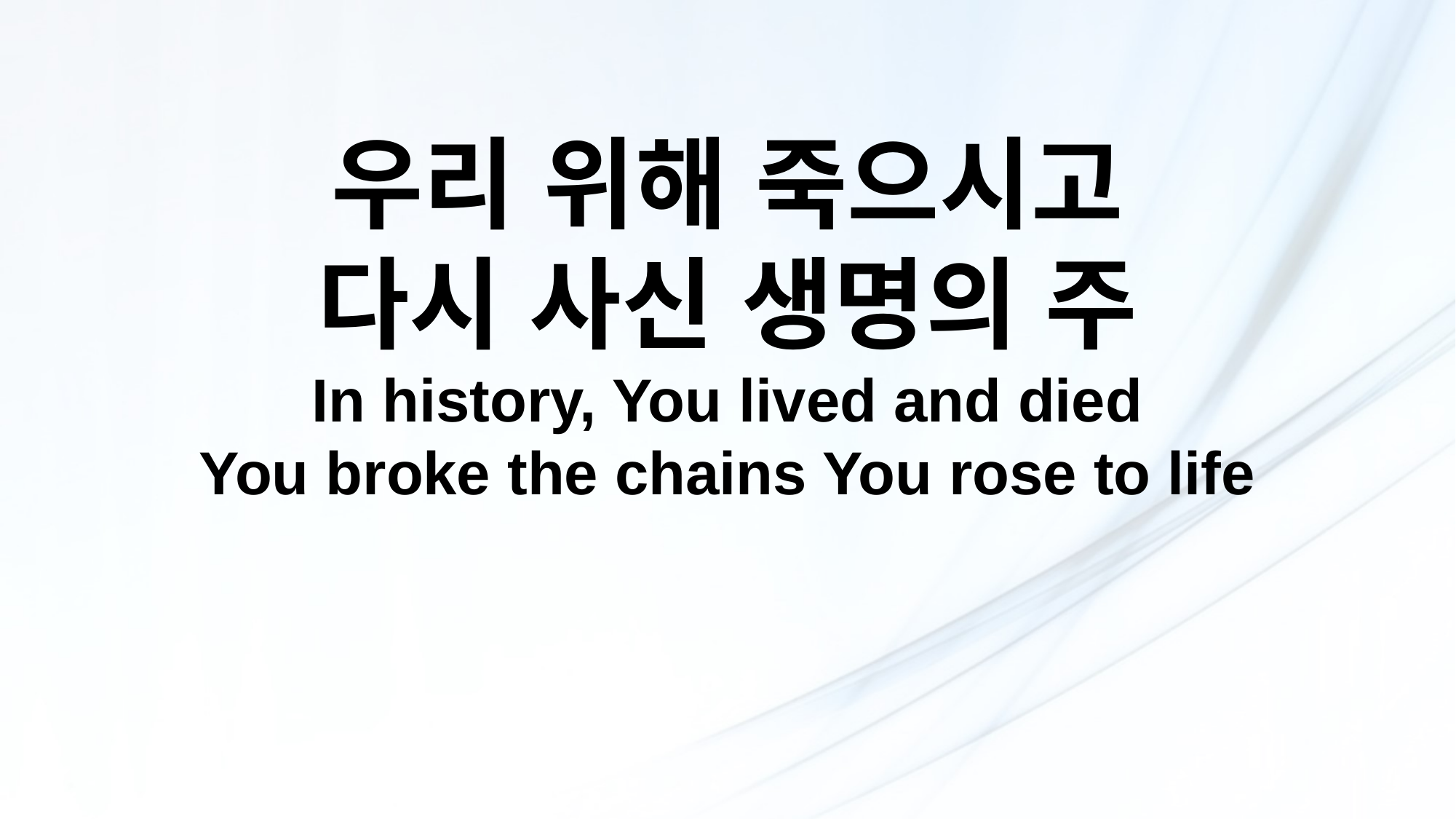

우리 위해 죽으시고
다시 사신 생명의 주
In history, You lived and died
You broke the chains You rose to life